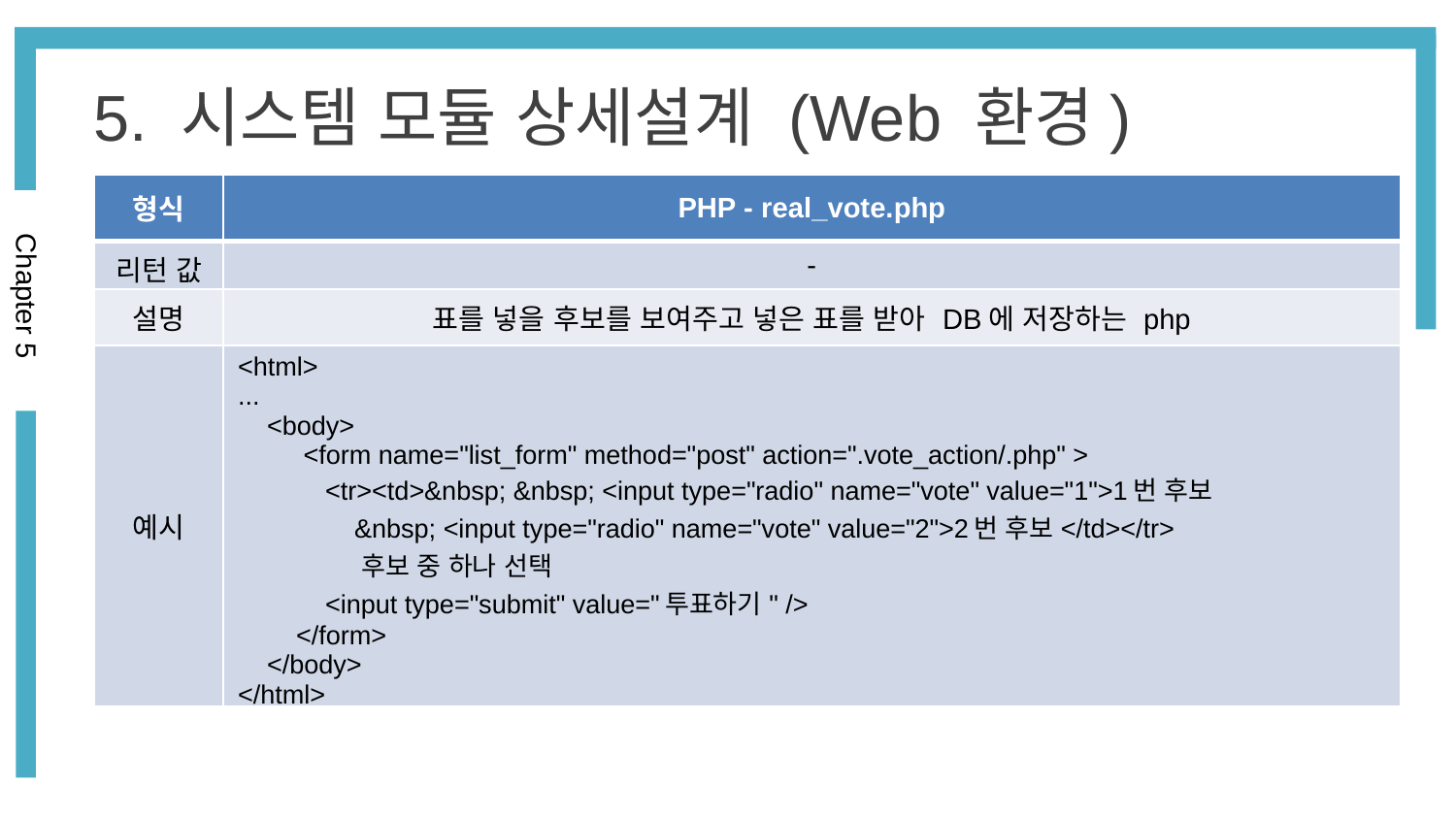

5. 시스템 모듈 상세설계 (Web 환경)

| 형식 | PHP - real\_vote.php |
| --- | --- |
| 리턴 값 | - |
| 설명 | 표를 넣을 후보를 보여주고 넣은 표를 받아 DB에 저장하는 php |
| 예시 | <html> ... <body> <form name="list\_form" method="post" action=".vote\_action/.php" > <tr><td>&nbsp; &nbsp; <input type="radio" name="vote" value="1">1번 후보 &nbsp; <input type="radio" name="vote" value="2">2번 후보</td></tr> 후보 중 하나 선택 <input type="submit" value="투표하기" /> </form> </body> </html> |
Chapter 5